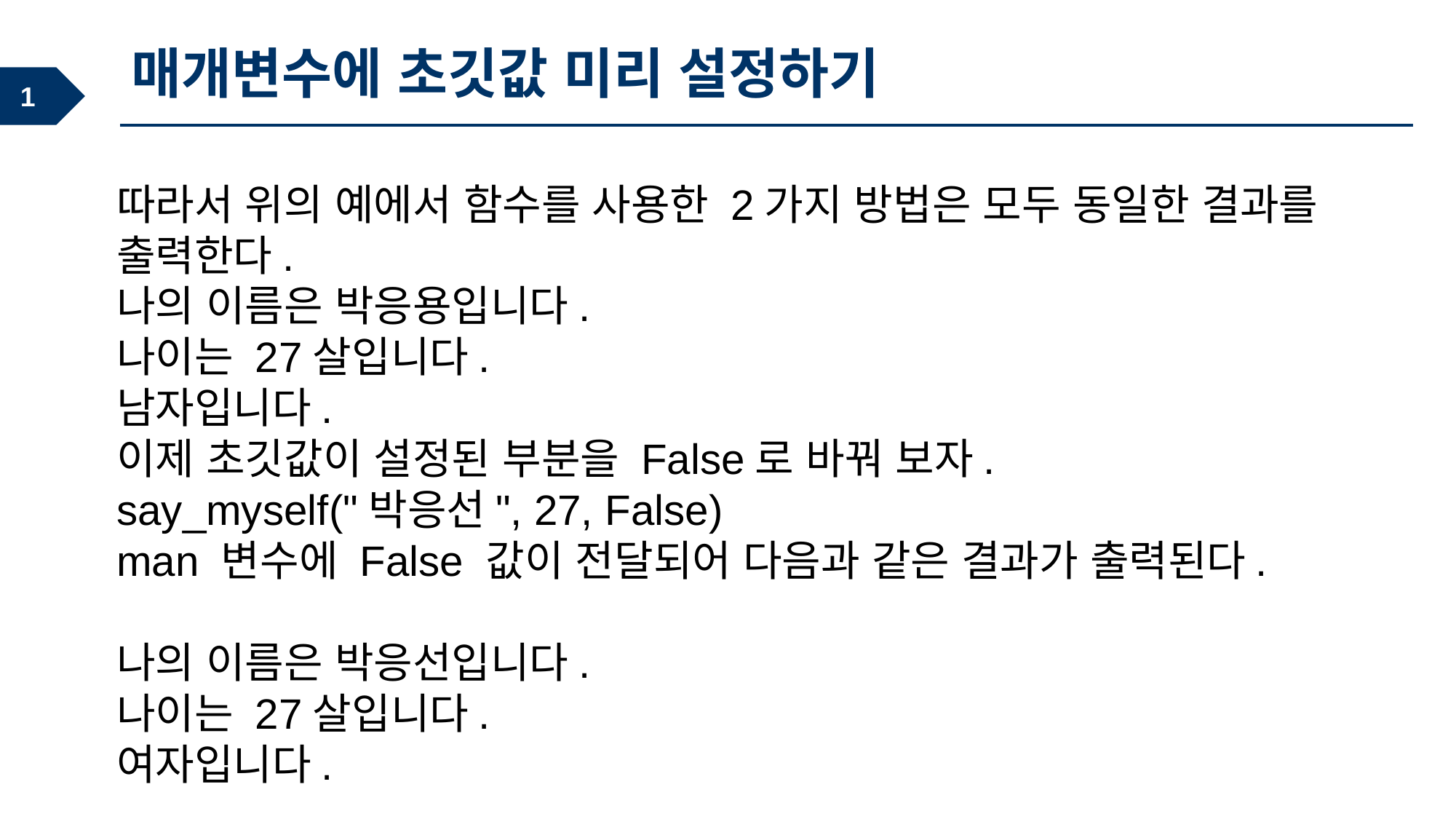

매개변수에 초깃값 미리 설정하기
따라서 위의 예에서 함수를 사용한 2가지 방법은 모두 동일한 결과를 출력한다.
나의 이름은 박응용입니다.
나이는 27살입니다.
남자입니다.
이제 초깃값이 설정된 부분을 False로 바꿔 보자.
say_myself("박응선", 27, False)
man 변수에 False 값이 전달되어 다음과 같은 결과가 출력된다.

나의 이름은 박응선입니다.
나이는 27살입니다.
여자입니다.